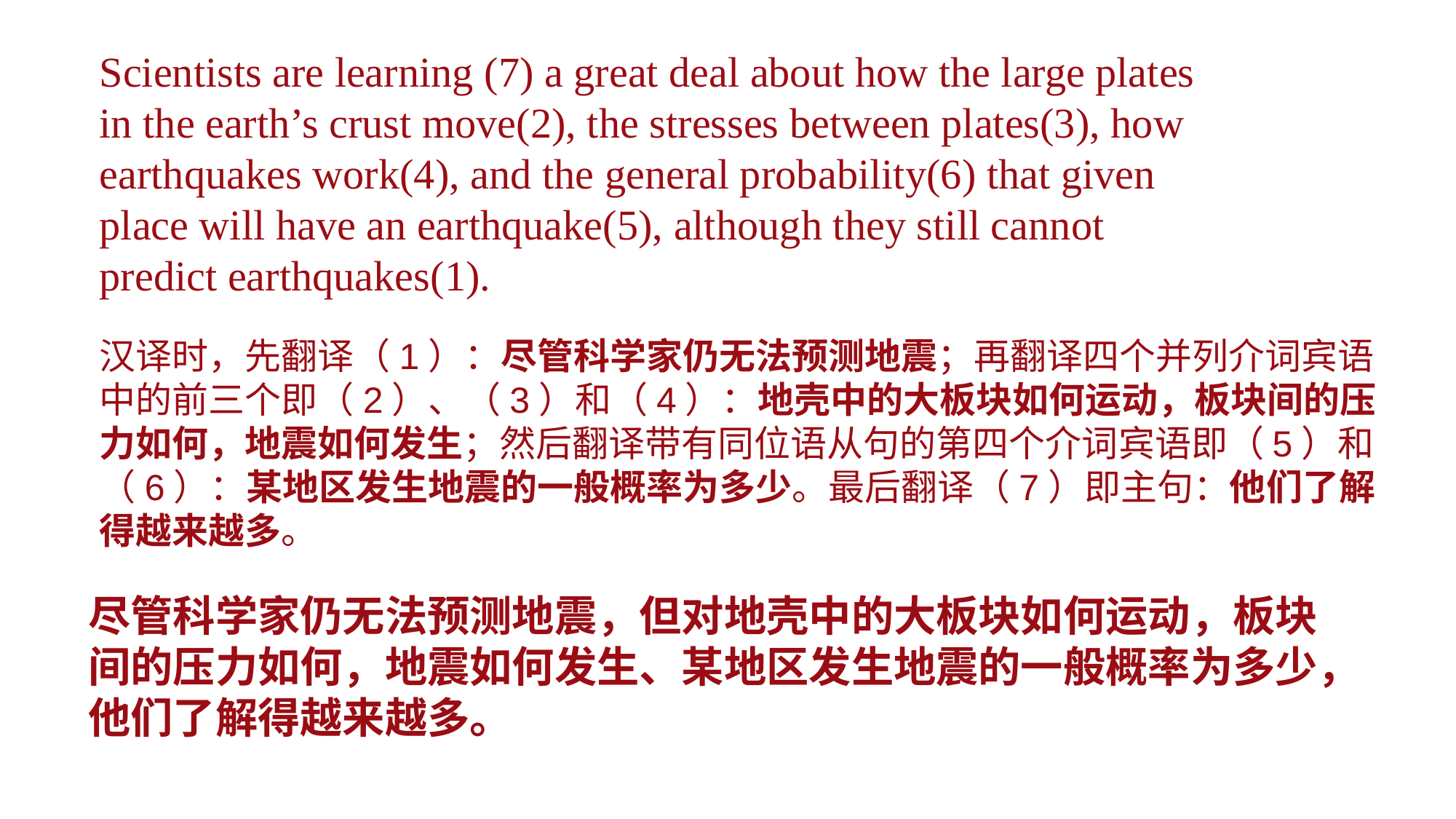

Scientists are learning (7) a great deal about how the large plates in the earth’s crust move(2), the stresses between plates(3), how earthquakes work(4), and the general probability(6) that given place will have an earthquake(5), although they still cannot predict earthquakes(1).

汉译时，先翻译（1）：尽管科学家仍无法预测地震；再翻译四个并列介词宾语中的前三个即（2）、（3）和（4）：地壳中的大板块如何运动，板块间的压力如何，地震如何发生；然后翻译带有同位语从句的第四个介词宾语即（5）和（6）：某地区发生地震的一般概率为多少。最后翻译（7）即主句：他们了解得越来越多。
尽管科学家仍无法预测地震，但对地壳中的大板块如何运动，板块间的压力如何，地震如何发生、某地区发生地震的一般概率为多少，他们了解得越来越多。